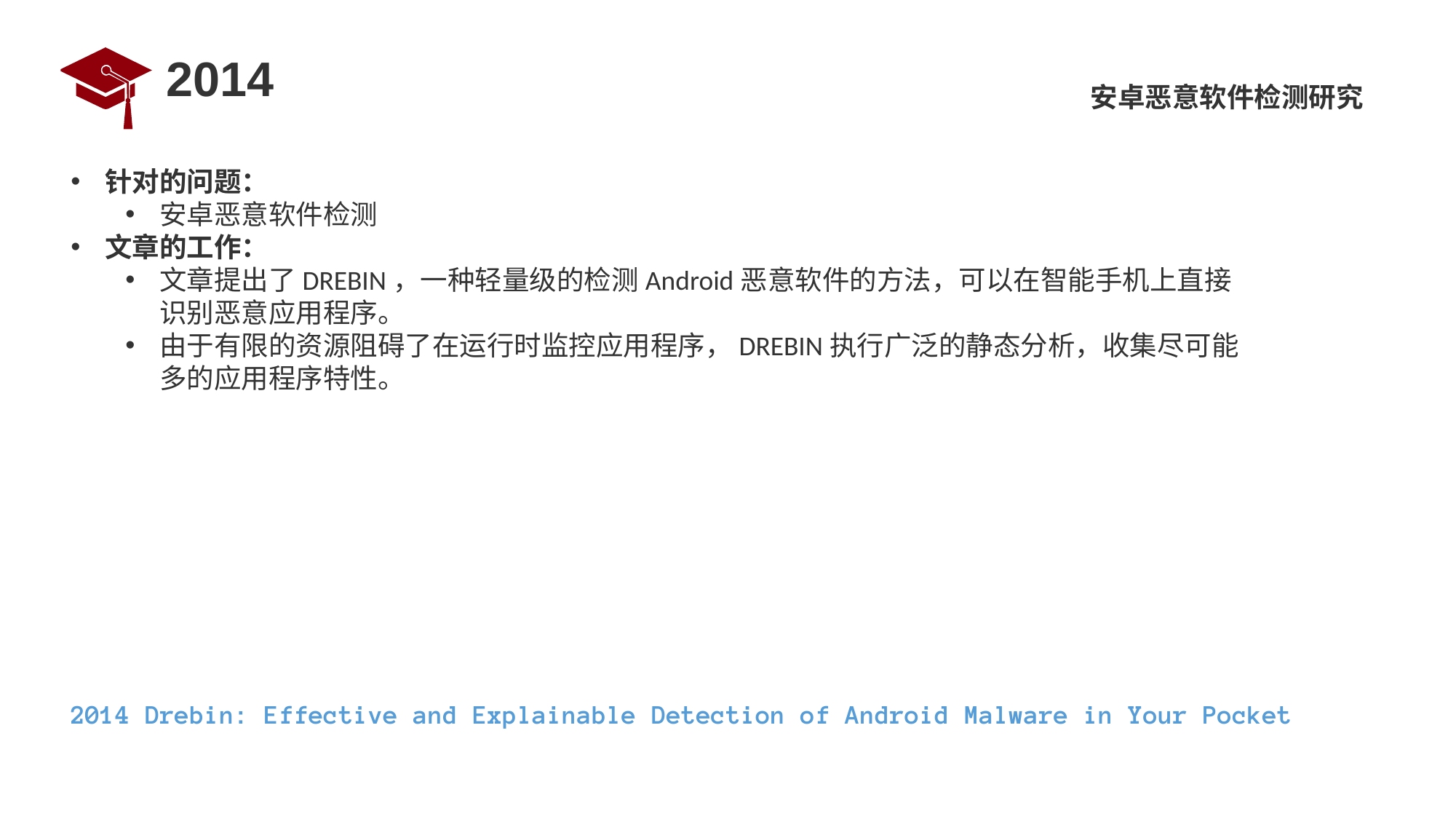

# 2014
安卓恶意软件检测研究
针对的问题：
安卓恶意软件检测
文章的工作：
文章提出了DREBIN，一种轻量级的检测Android恶意软件的方法，可以在智能手机上直接识别恶意应用程序。
由于有限的资源阻碍了在运行时监控应用程序，DREBIN执行广泛的静态分析，收集尽可能多的应用程序特性。
2014 Drebin: Effective and Explainable Detection of Android Malware in Your Pocket